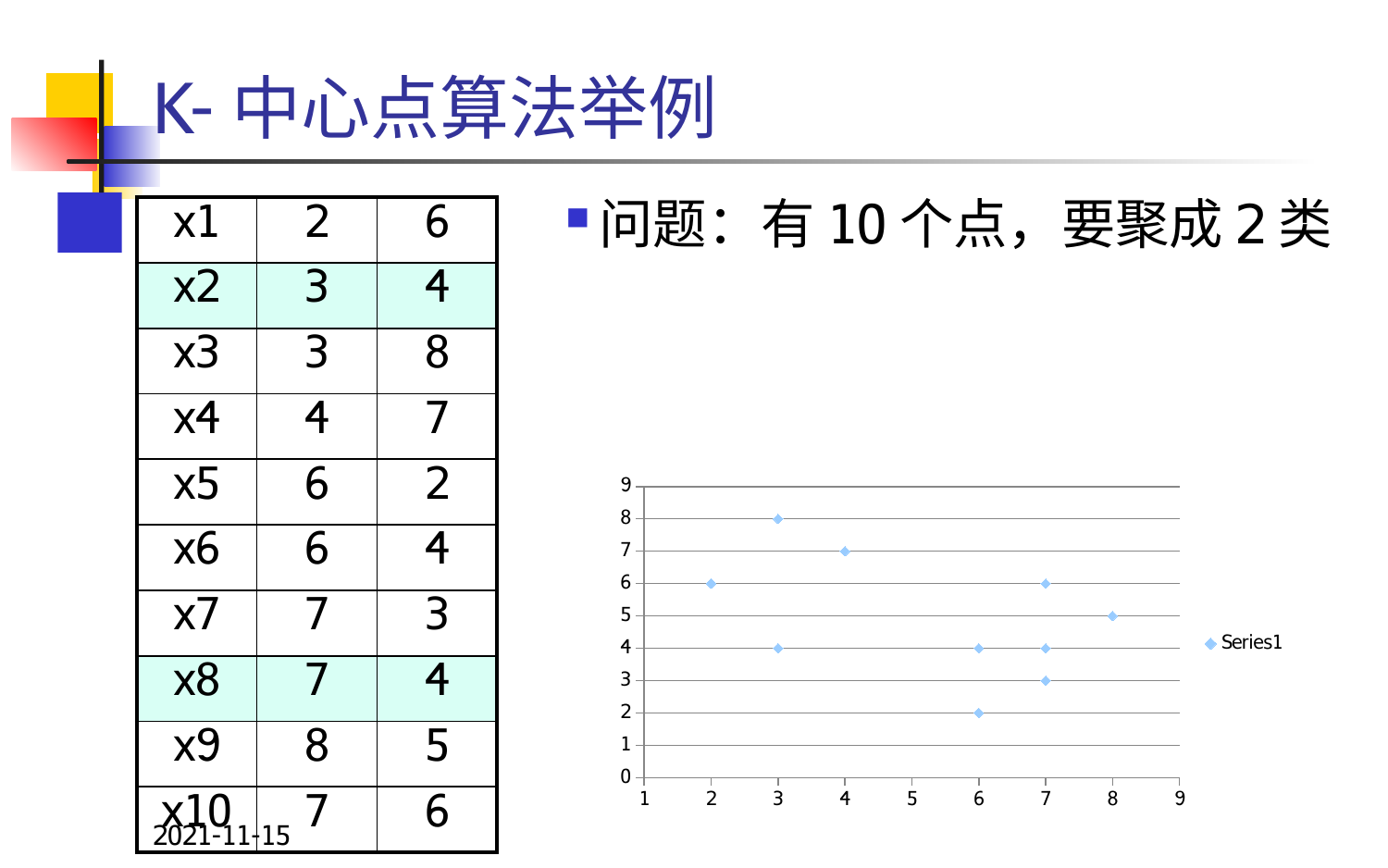

# K-中心点算法举例
问题：有10个点，要聚成2类
| x1 | 2 | 6 |
| --- | --- | --- |
| x2 | 3 | 4 |
| x3 | 3 | 8 |
| x4 | 4 | 7 |
| x5 | 6 | 2 |
| x6 | 6 | 4 |
| x7 | 7 | 3 |
| x8 | 7 | 4 |
| x9 | 8 | 5 |
| x10 | 7 | 6 |

### Chart

| Category |  |
|---|---|
2021-11-15